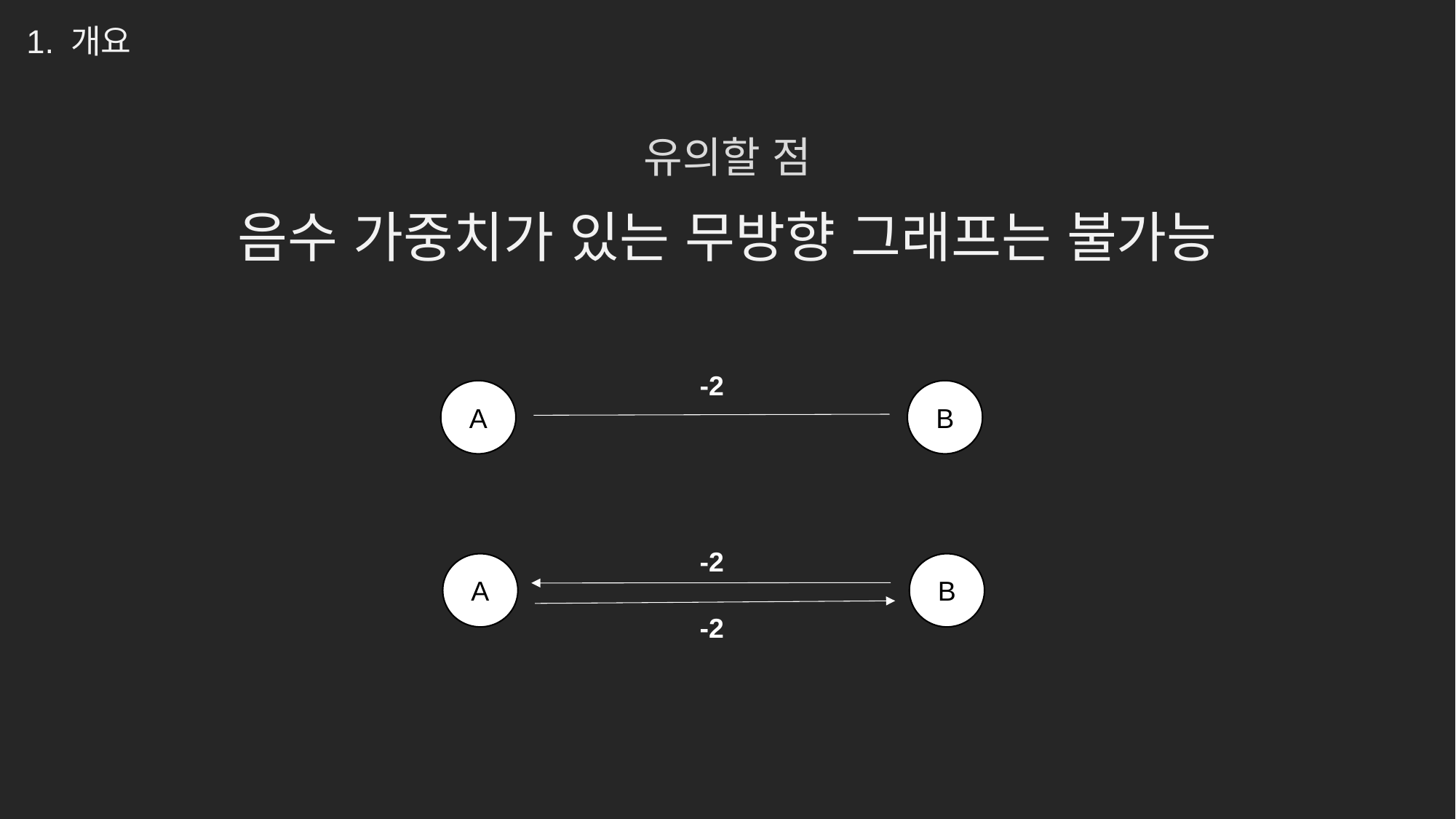

1. 개요
유의할 점
음수 가중치가 있는 무방향 그래프는 불가능
-2
A
B
-2
A
B
-2